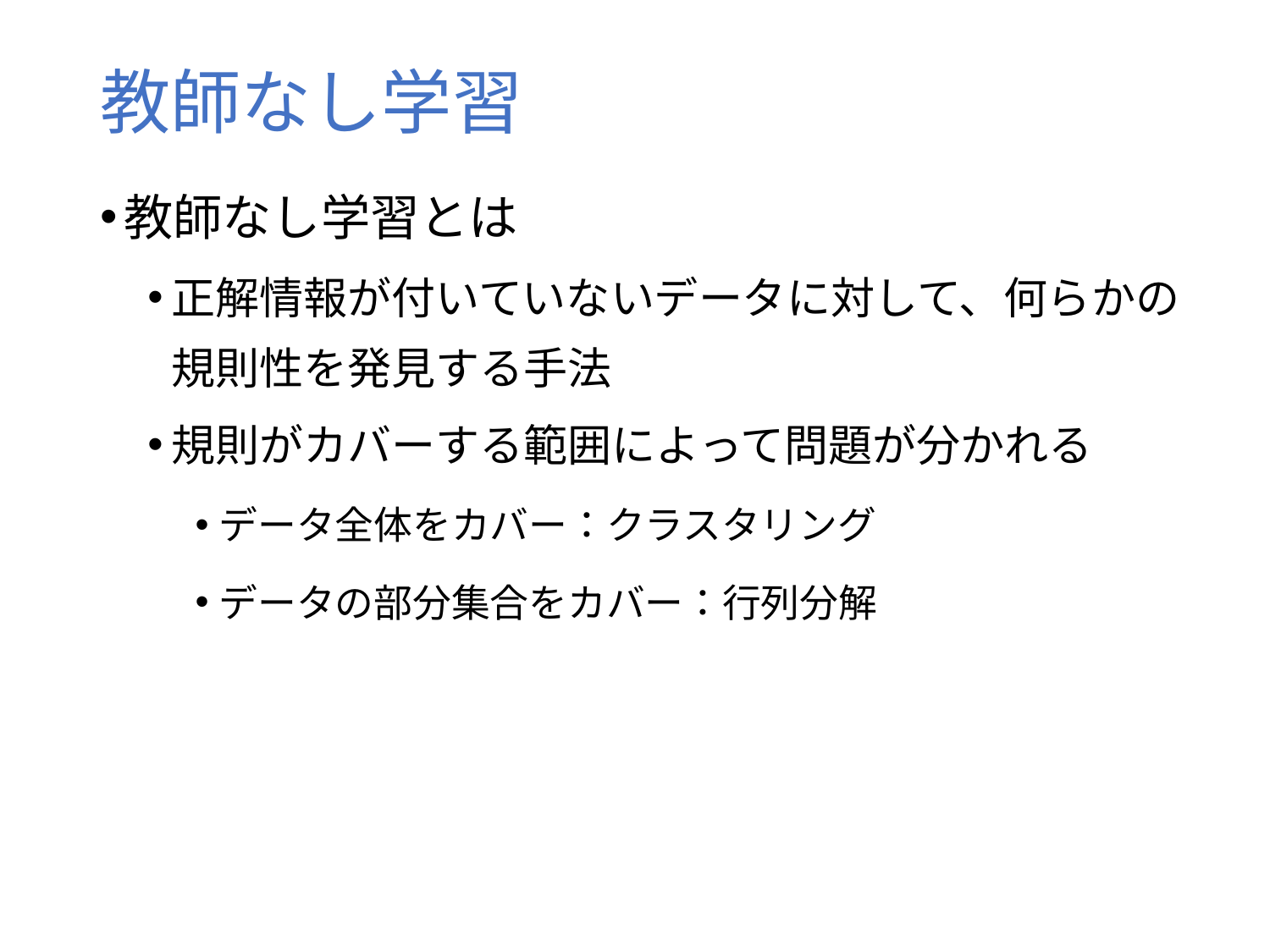

# 教師なし学習
教師なし学習とは
正解情報が付いていないデータに対して、何らかの規則性を発見する手法
規則がカバーする範囲によって問題が分かれる
データ全体をカバー：クラスタリング
データの部分集合をカバー：行列分解